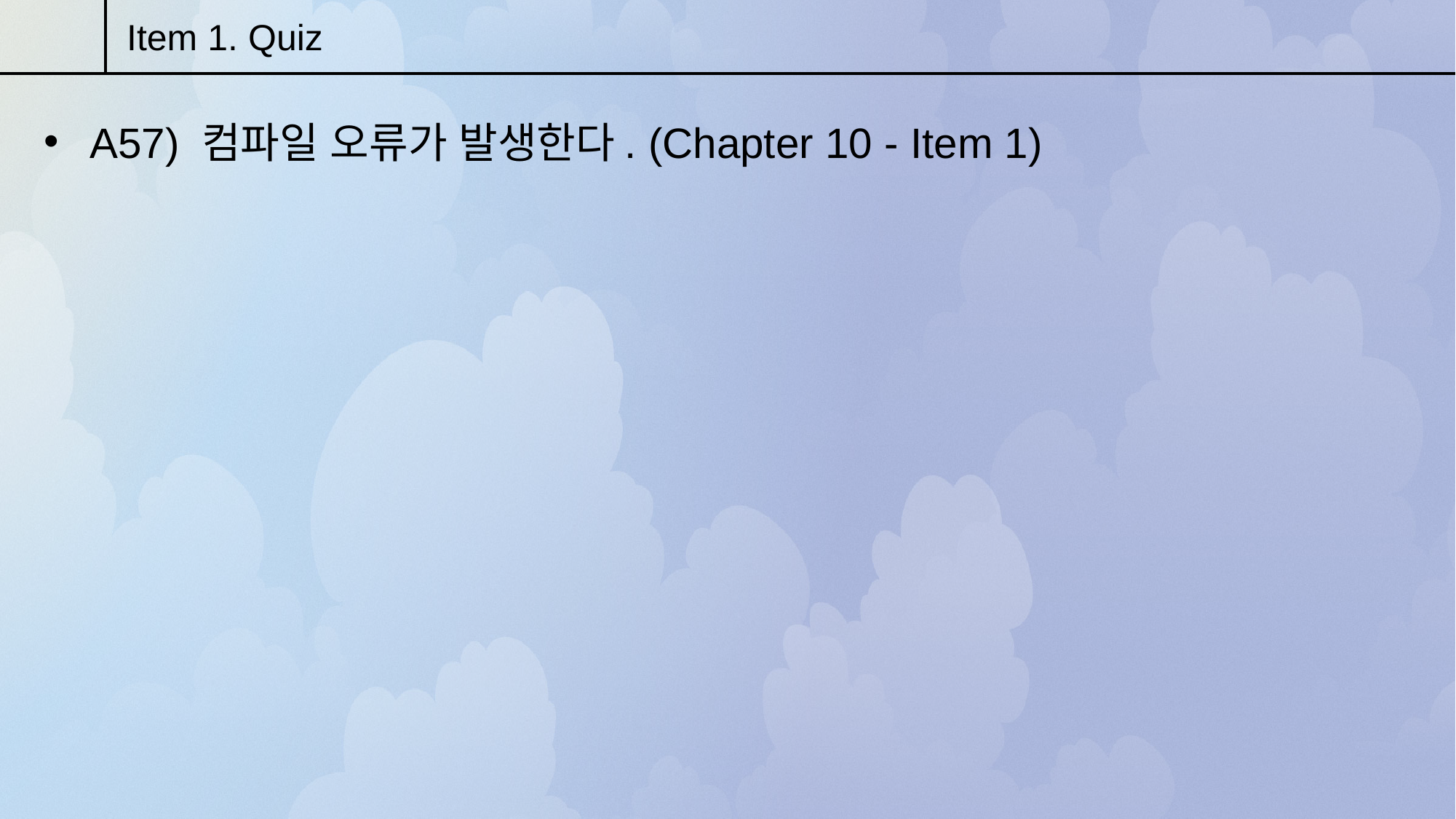

Item 1. Quiz
 A57) 컴파일 오류가 발생한다. (Chapter 10 - Item 1)